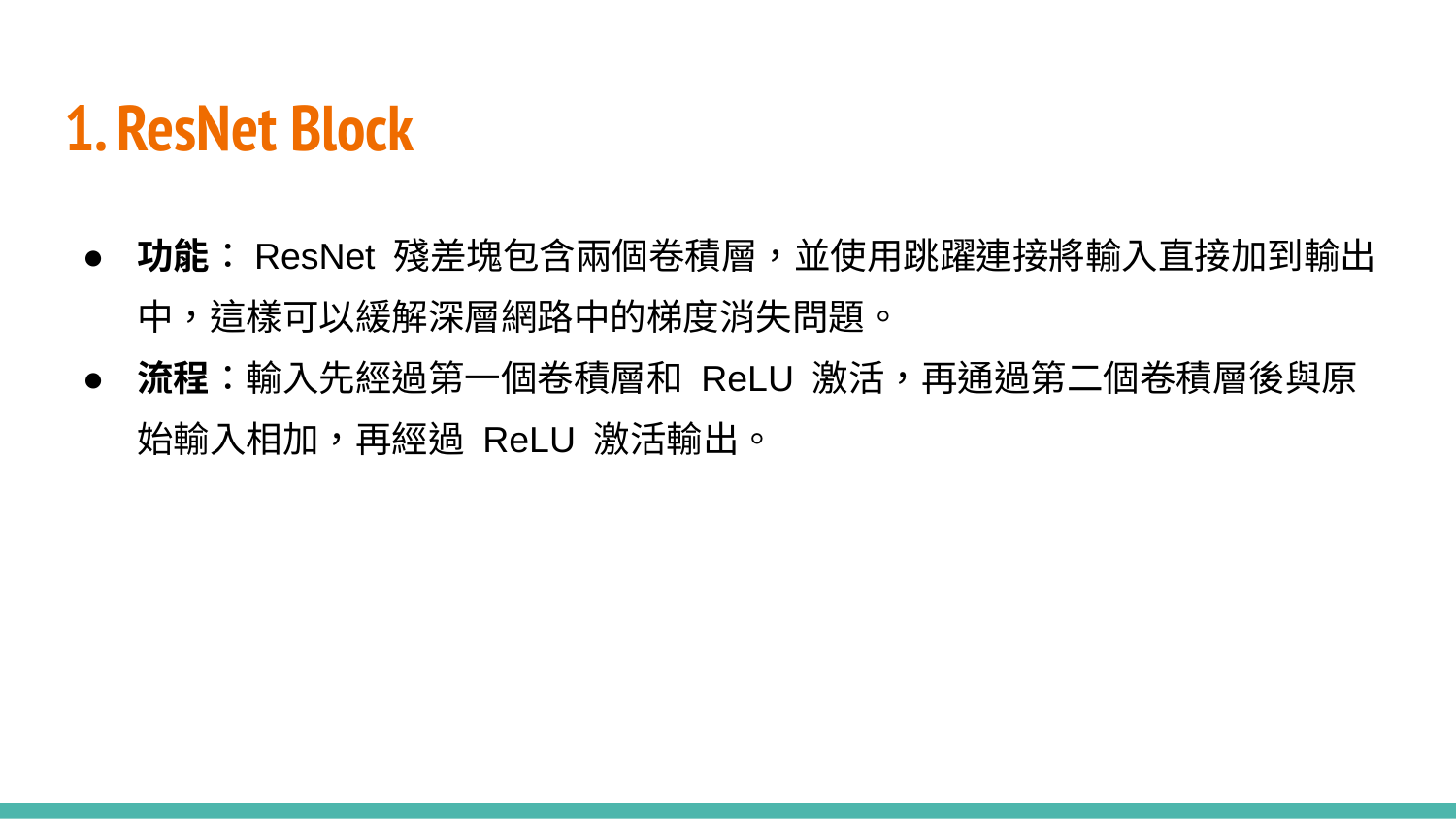

# 1. ResNet Block
功能：ResNet 殘差塊包含兩個卷積層，並使用跳躍連接將輸入直接加到輸出中，這樣可以緩解深層網路中的梯度消失問題。
流程：輸入先經過第一個卷積層和 ReLU 激活，再通過第二個卷積層後與原始輸入相加，再經過 ReLU 激活輸出。